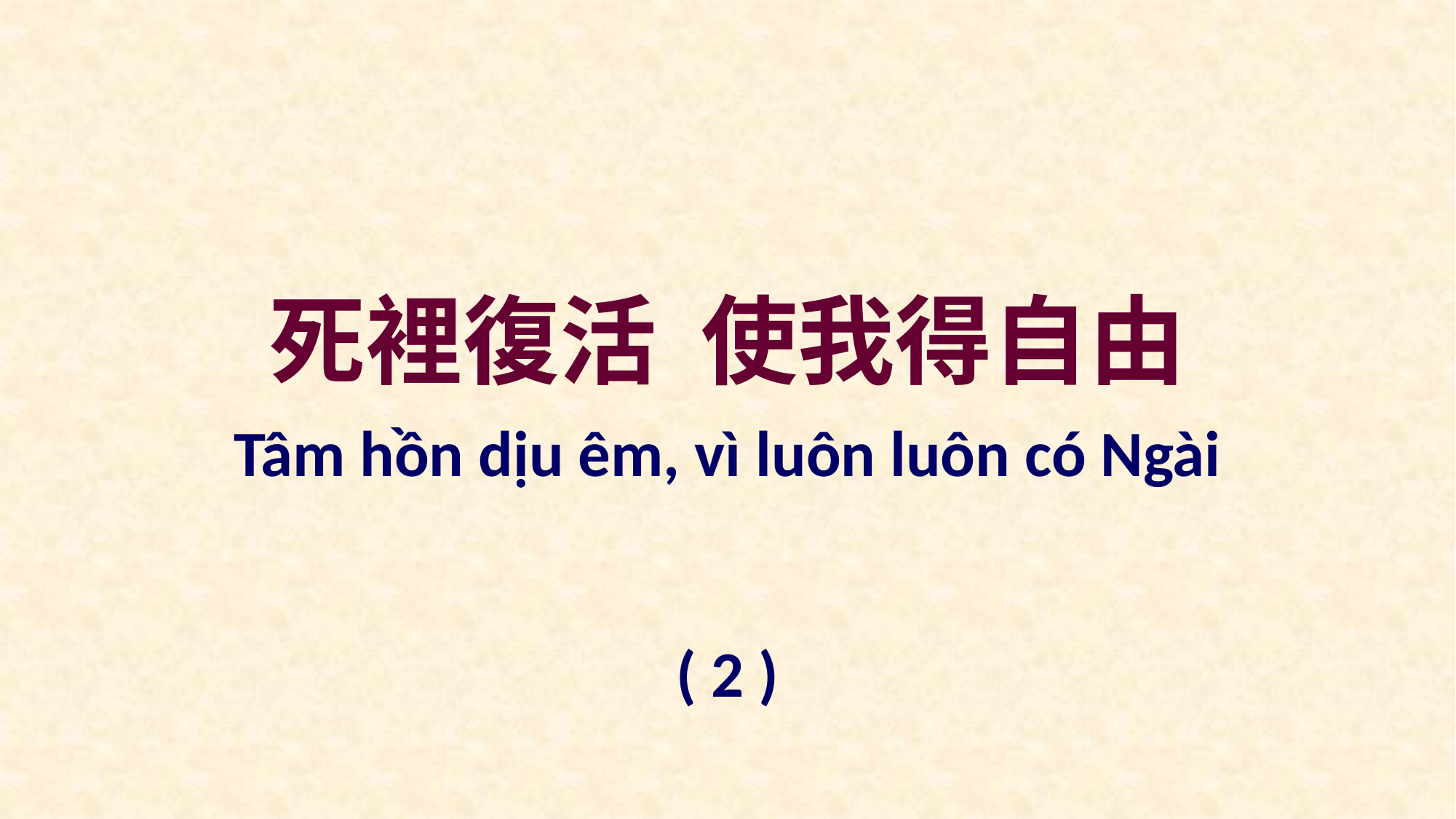

死裡復活  使我得自由
Tâm hồn dịu êm, vì luôn luôn có Ngài
( 2 )